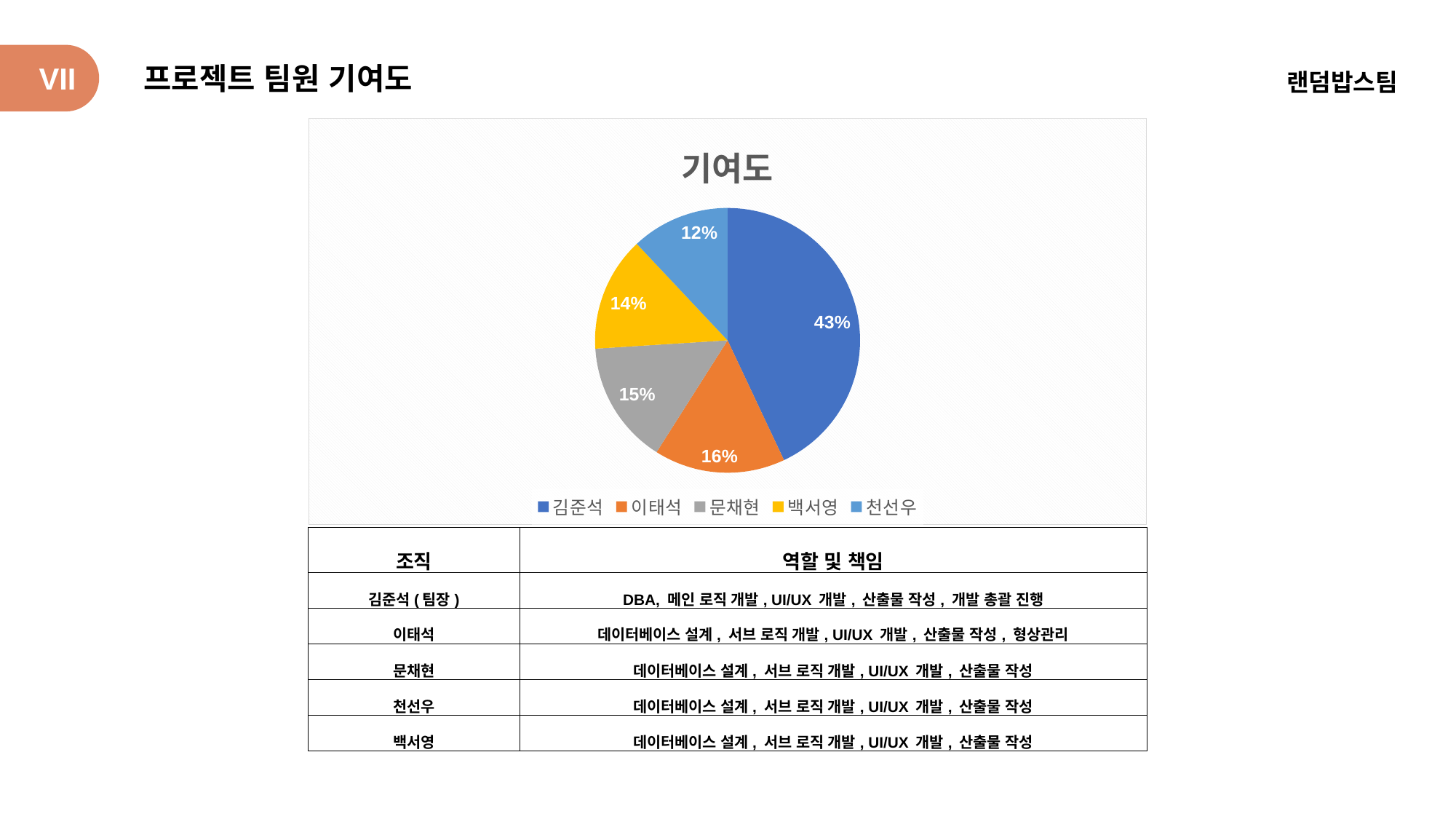

VII
프로젝트 팀원 기여도
랜덤밥스팀

### Chart:

| Category | 기여도 |
|---|---|
| 김준석 | 43.0 |
| 이태석 | 16.0 |
| 문채현 | 15.0 |
| 백서영 | 14.0 |
| 천선우 | 12.0 |
| 조직 | 역할 및 책임 |
| --- | --- |
| 김준석(팀장) | DBA, 메인 로직 개발, UI/UX 개발, 산출물 작성, 개발 총괄 진행 |
| 이태석 | 데이터베이스 설계, 서브 로직 개발, UI/UX 개발, 산출물 작성, 형상관리 |
| 문채현 | 데이터베이스 설계, 서브 로직 개발, UI/UX 개발, 산출물 작성 |
| 천선우 | 데이터베이스 설계, 서브 로직 개발, UI/UX 개발, 산출물 작성 |
| 백서영 | 데이터베이스 설계, 서브 로직 개발, UI/UX 개발, 산출물 작성 |